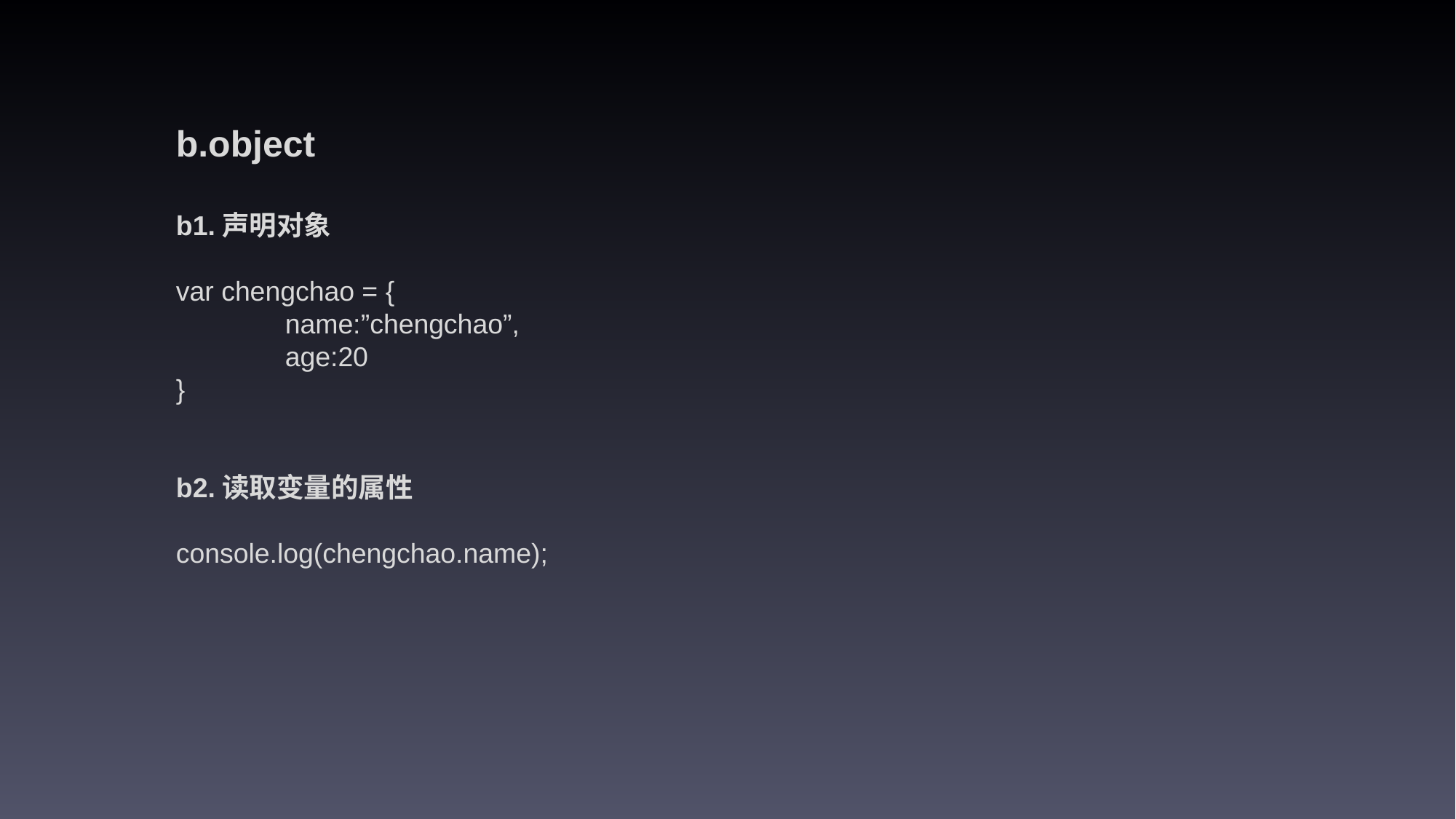

b.object

b1.声明对象

var chengchao = {
	name:”chengchao”,
	age:20
}

b2.读取变量的属性

console.log(chengchao.name);